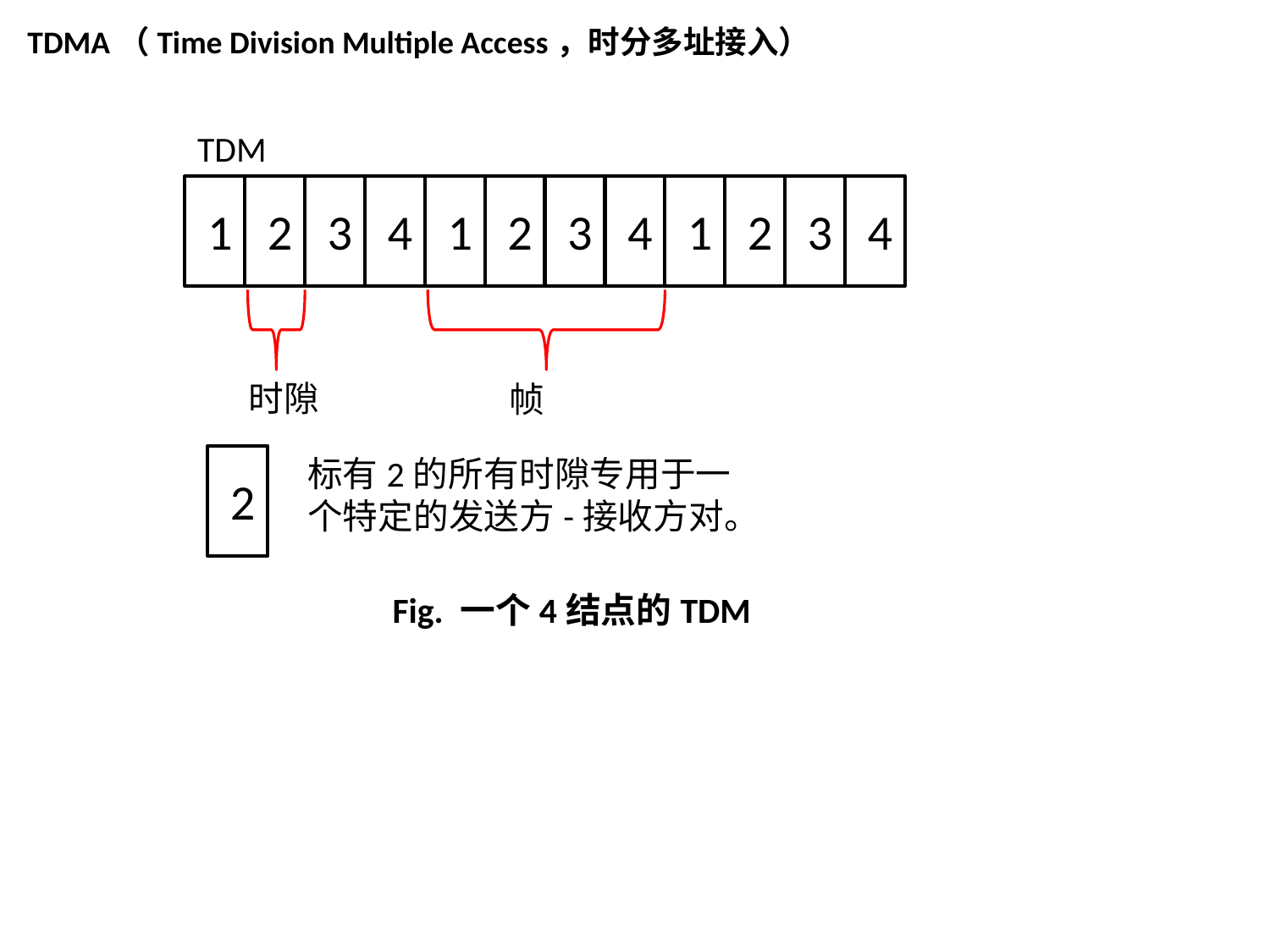

TDMA（Time Division Multiple Access，时分多址接入）
TDM

1
2
3
4
1
2
3
4
1
2
3
4

时隙
帧
标有2的所有时隙专用于一个特定的发送方-接收方对。

2
Fig. 一个4结点的TDM